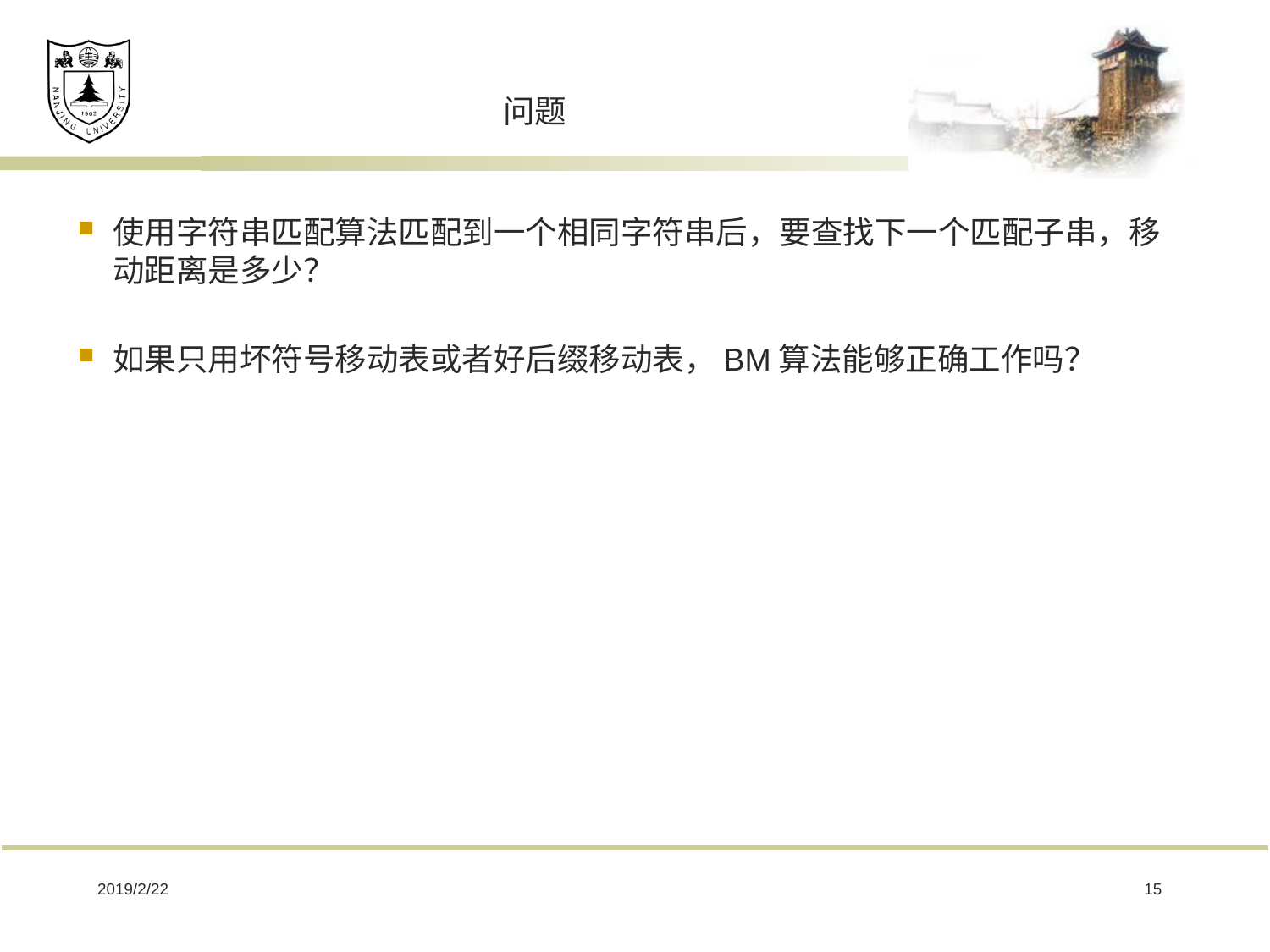

# 问题
使用字符串匹配算法匹配到一个相同字符串后，要查找下一个匹配子串，移动距离是多少？

如果只用坏符号移动表或者好后缀移动表，BM算法能够正确工作吗？
2019/2/22
15